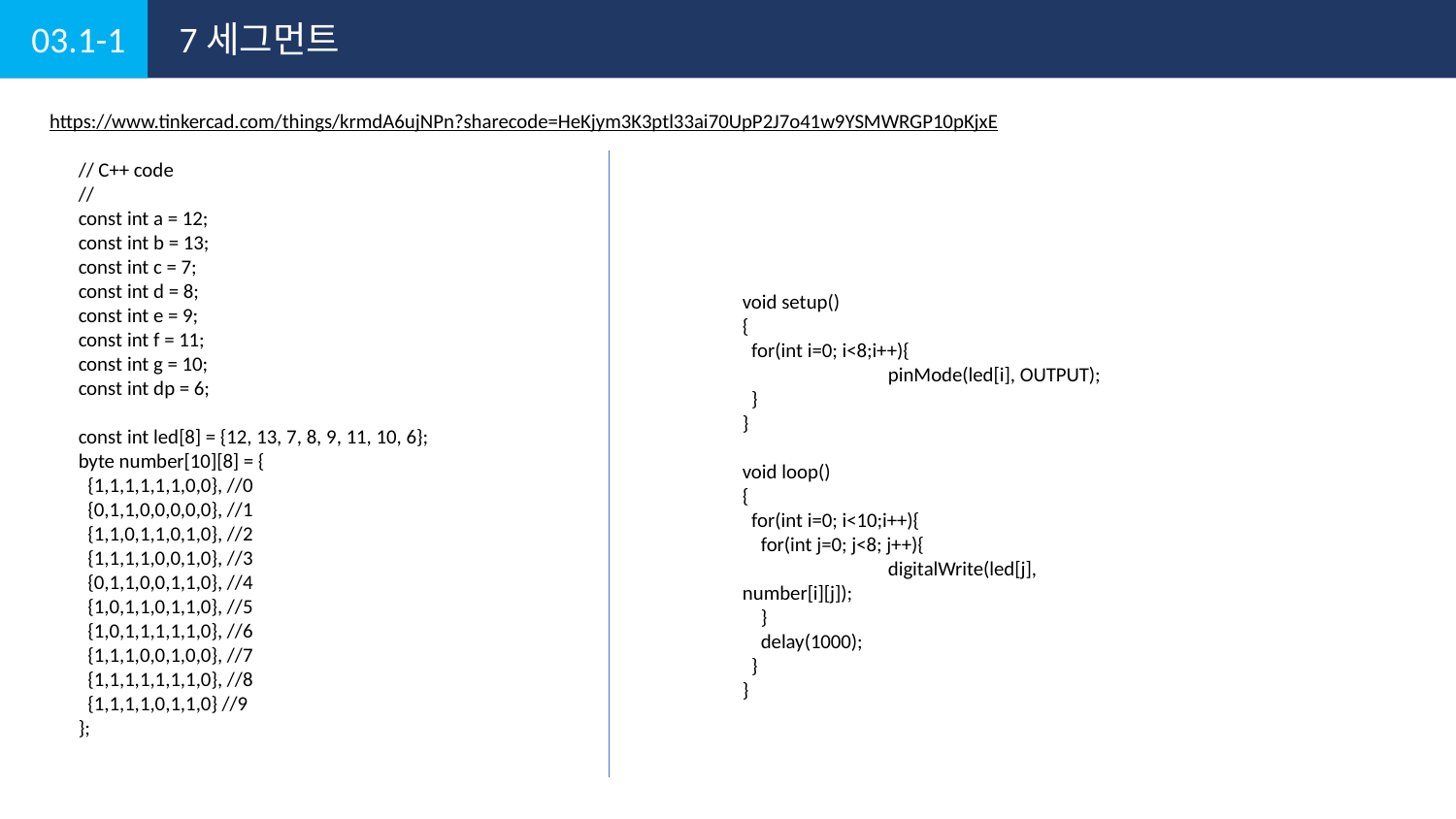

03.1-1
7세그먼트
https://www.tinkercad.com/things/krmdA6ujNPn?sharecode=HeKjym3K3ptl33ai70UpP2J7o41w9YSMWRGP10pKjxE
// C++ code
//
const int a = 12;
const int b = 13;
const int c = 7;
const int d = 8;
const int e = 9;
const int f = 11;
const int g = 10;
const int dp = 6;

const int led[8] = {12, 13, 7, 8, 9, 11, 10, 6};
byte number[10][8] = {
  {1,1,1,1,1,1,0,0}, //0
  {0,1,1,0,0,0,0,0}, //1
  {1,1,0,1,1,0,1,0}, //2
  {1,1,1,1,0,0,1,0}, //3
  {0,1,1,0,0,1,1,0}, //4
  {1,0,1,1,0,1,1,0}, //5
  {1,0,1,1,1,1,1,0}, //6
  {1,1,1,0,0,1,0,0}, //7
  {1,1,1,1,1,1,1,0}, //8
  {1,1,1,1,0,1,1,0} //9
};
void setup()
{
  for(int i=0; i<8;i++){
  	pinMode(led[i], OUTPUT);
  }
}

void loop()
{
  for(int i=0; i<10;i++){
    for(int j=0; j<8; j++){
    	digitalWrite(led[j], number[i][j]);
    }
    delay(1000);
  }
}